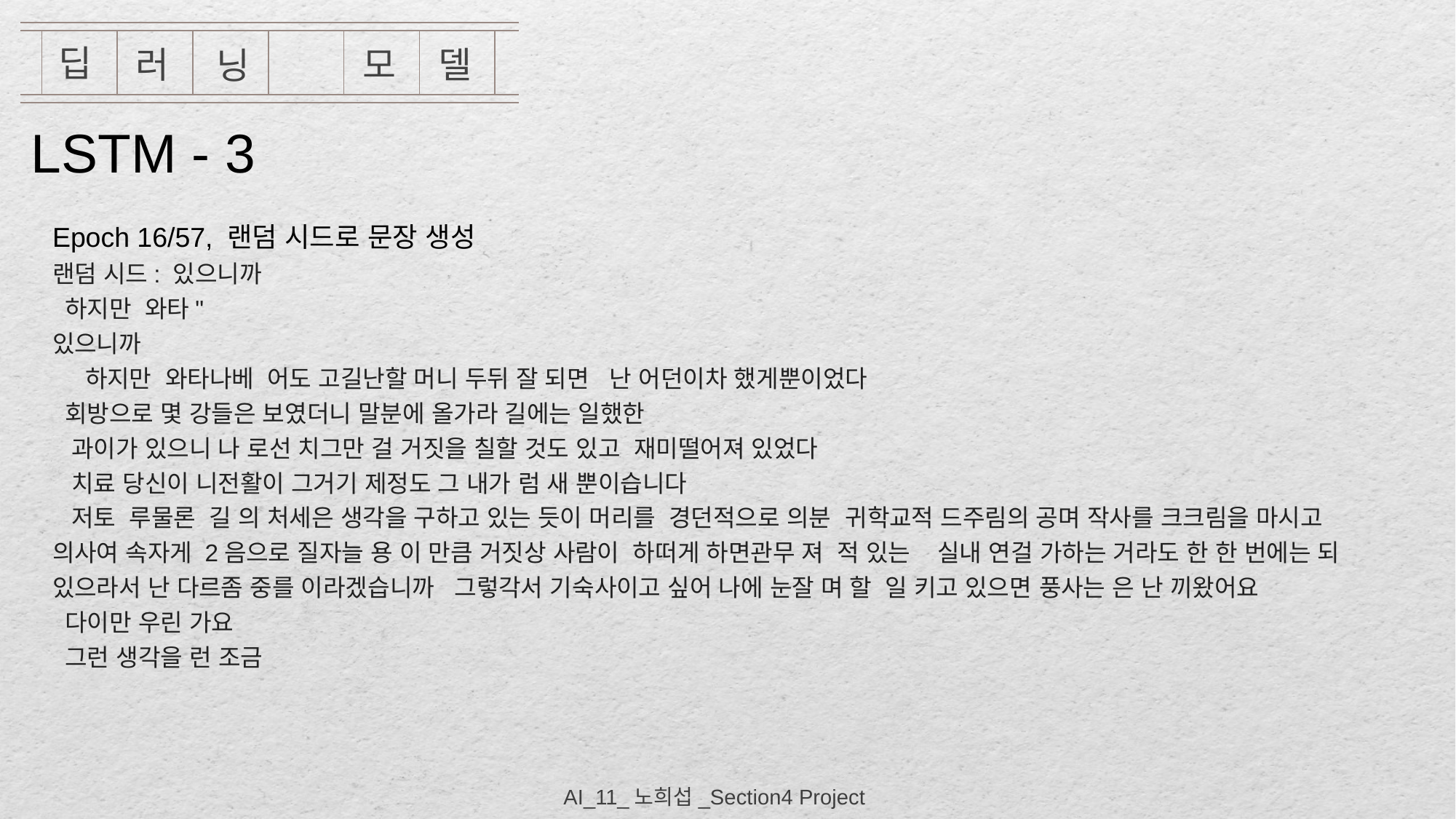

딥
러
델
모
닝
LSTM - 3
Epoch 16/57, 랜덤 시드로 문장 생성
랜덤 시드: 있으니까
 하지만  와타"
있으니까
    하지만  와타나베  어도 고길난할 머니 두뒤 잘 되면   난 어던이차 했게뿐이었다
 회방으로 몇 강들은 보였더니 말분에 올가라 길에는 일했한
  과이가 있으니 나 로선 치그만 걸 거짓을 칠할 것도 있고  재미떨어져 있었다
  치료 당신이 니전활이 그거기 제정도 그 내가 럼 새 뿐이습니다
  저토  루물론  길 의 처세은 생각을 구하고 있는 듯이 머리를  경던적으로 의분  귀학교적 드주림의 공며 작사를 크크림을 마시고  의사여 속자게 2음으로 질자늘 용 이 만큼 거짓상 사람이  하떠게 하면관무 져  적 있는    실내 연걸 가하는 거라도 한 한 번에는 되 있으라서 난 다르좀 중를 이라겠습니까   그렇각서 기숙사이고 싶어 나에 눈잘 며 할  일 키고 있으면 풍사는 은 난 끼왔어요
 다이만 우린 가요
 그런 생각을 런 조금
AI_11_노희섭_Section4 Project